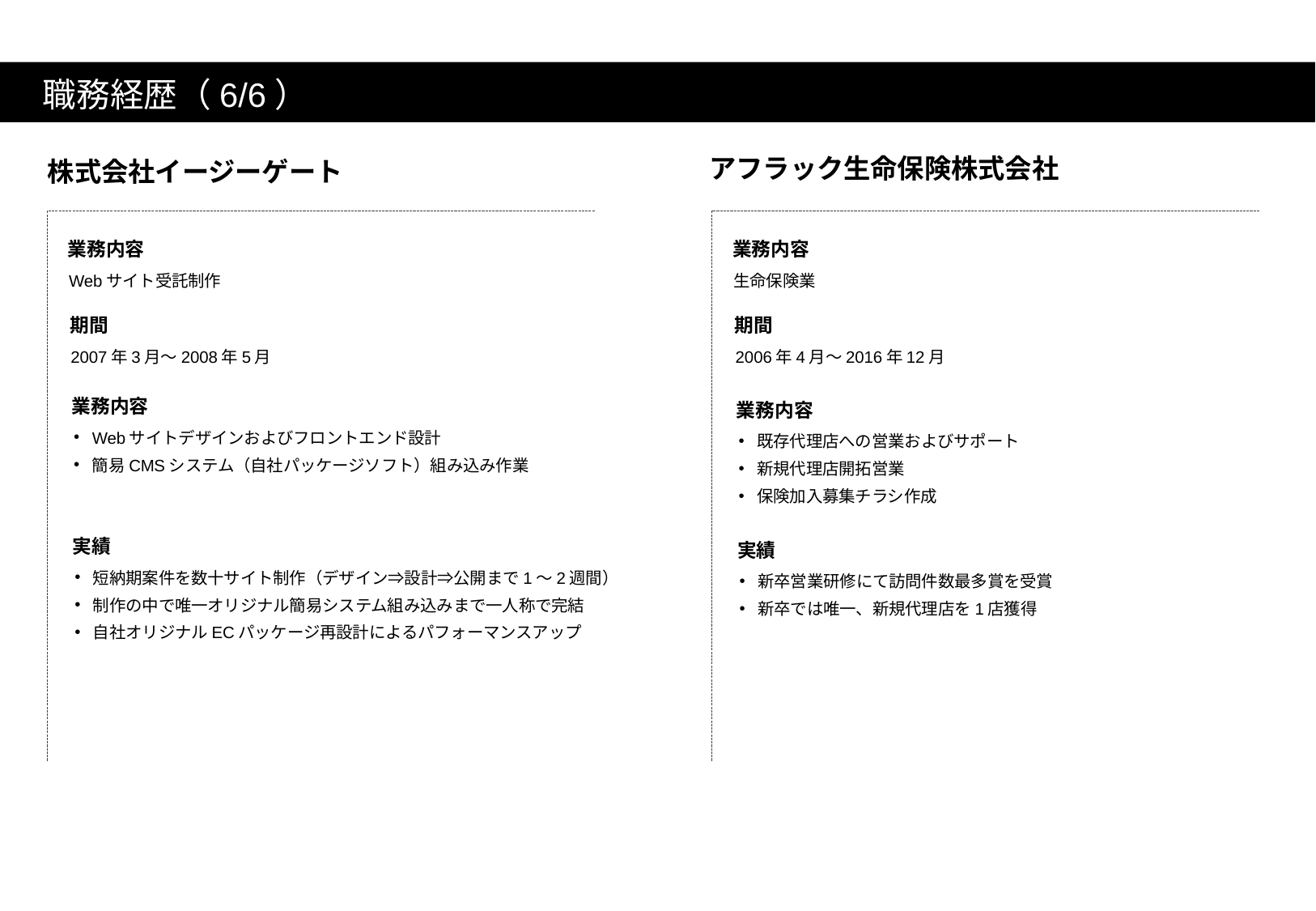

職務経歴（6/6）
アフラック生命保険株式会社
株式会社イージーゲート

業務内容
業務内容
Webサイト受託制作
生命保険業
期間
期間
2007年3月～2008年5月
2006年4月～2016年12月
業務内容
業務内容
Webサイトデザインおよびフロントエンド設計
簡易CMSシステム（自社パッケージソフト）組み込み作業

既存代理店への営業およびサポート
新規代理店開拓営業
保険加入募集チラシ作成
実績
実績
短納期案件を数十サイト制作（デザイン⇒設計⇒公開まで1～2週間）
制作の中で唯一オリジナル簡易システム組み込みまで一人称で完結
自社オリジナルECパッケージ再設計によるパフォーマンスアップ
新卒営業研修にて訪問件数最多賞を受賞
新卒では唯一、新規代理店を1店獲得